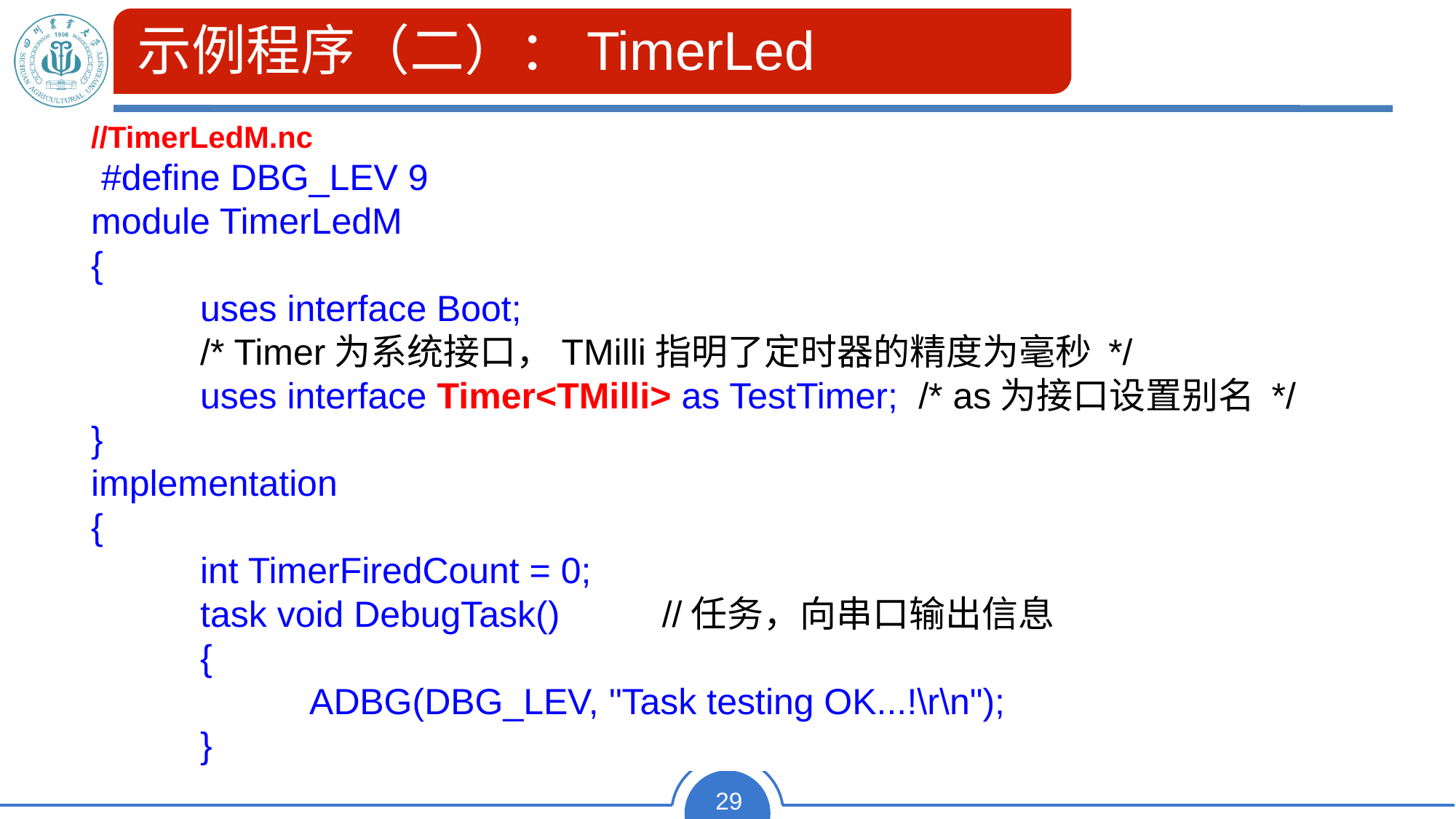

# 示例程序（二）：TimerLed
//TimerLedM.nc
 #define DBG_LEV 9
module TimerLedM
{
	uses interface Boot;
	/* Timer为系统接口，TMilli指明了定时器的精度为毫秒 */
	uses interface Timer<TMilli> as TestTimer;  /* as为接口设置别名 */
}
implementation
{
	int TimerFiredCount = 0;
 	task void DebugTask()          //任务，向串口输出信息
 	{
 		ADBG(DBG_LEV, "Task testing OK...!\r\n");
 	}